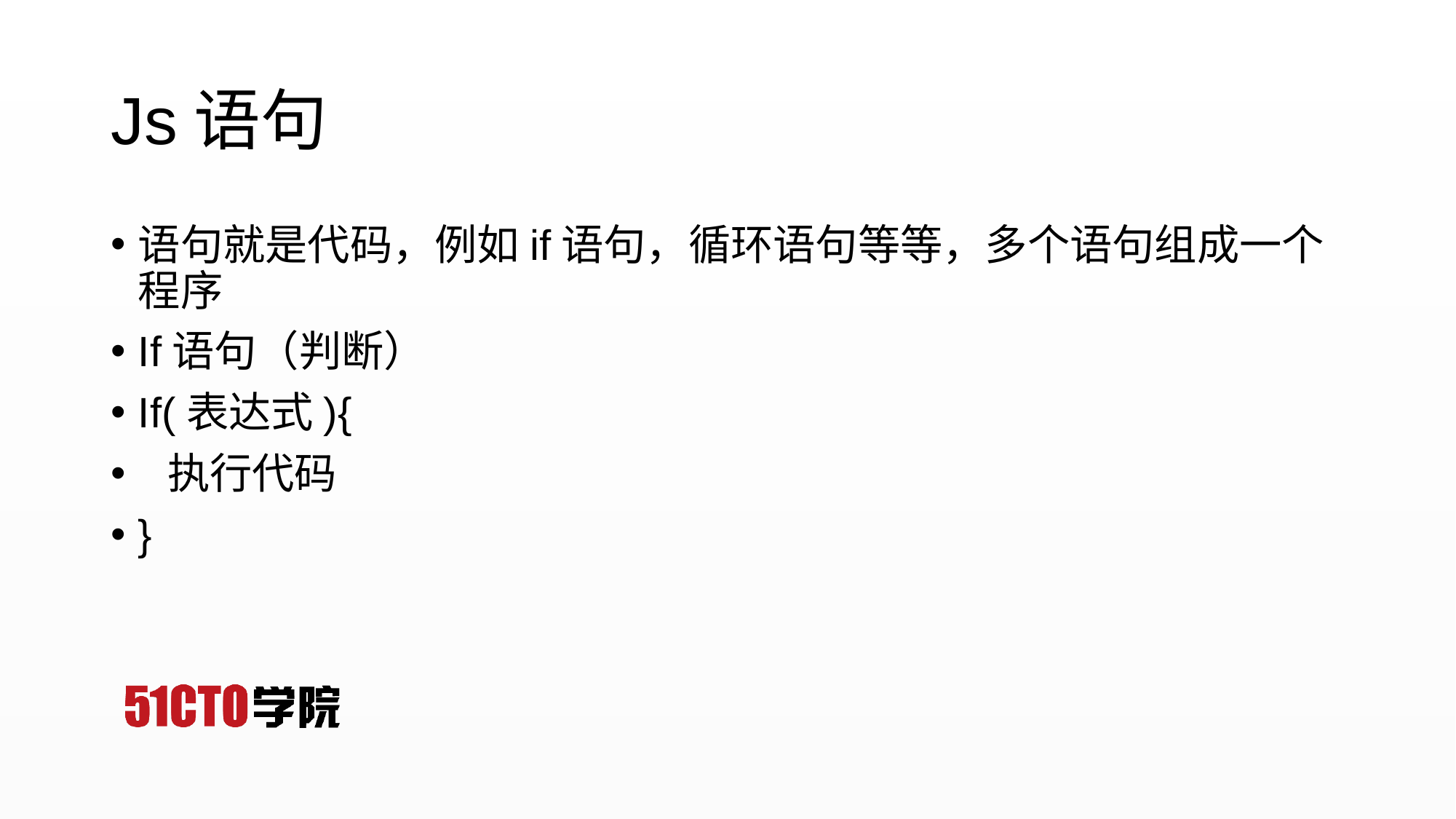

Js语句
语句就是代码，例如if语句，循环语句等等，多个语句组成一个程序
If语句（判断）
If(表达式){
  执行代码
}